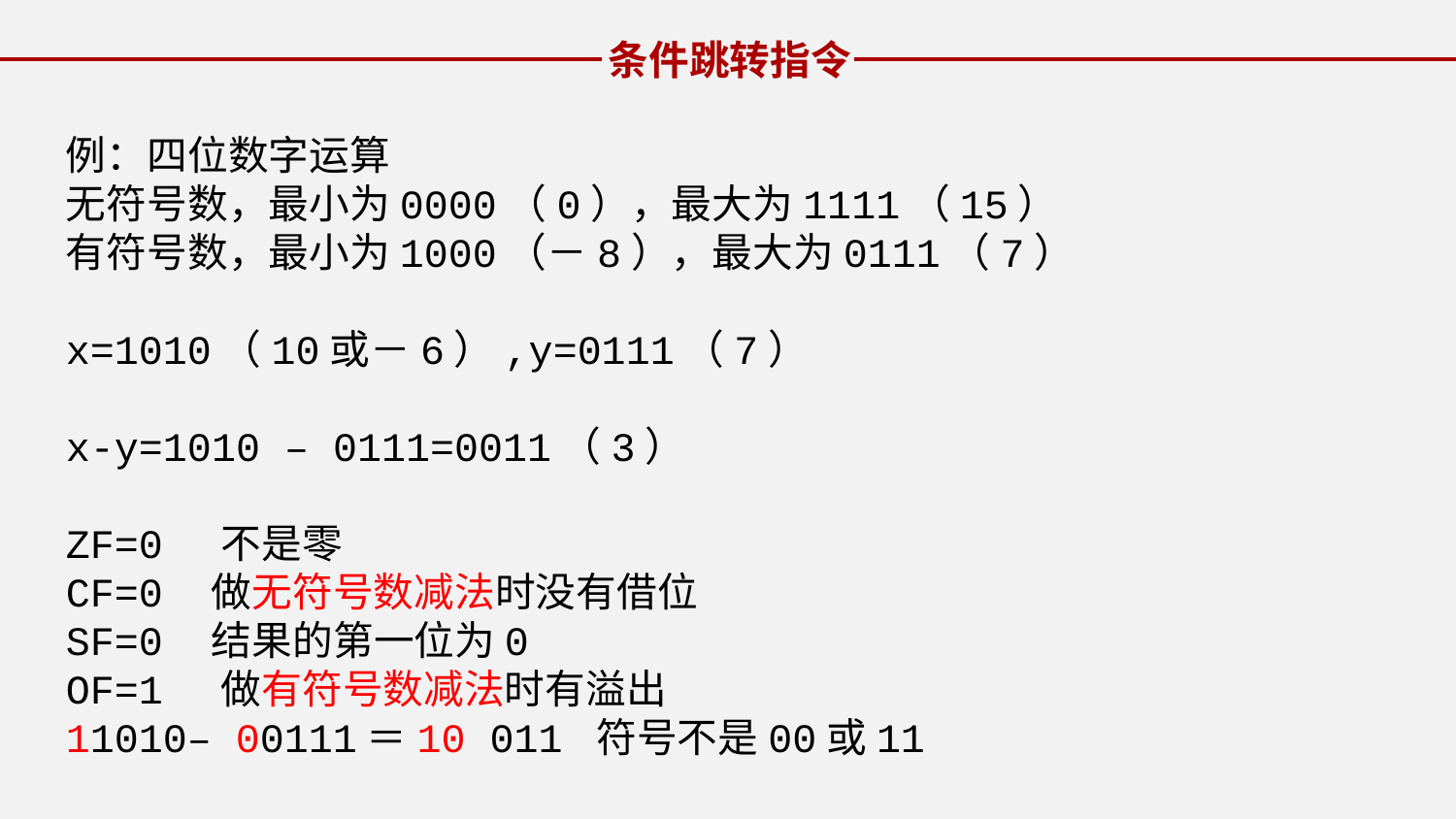

条件跳转指令
例：四位数字运算
无符号数，最小为0000（0），最大为1111（15）
有符号数，最小为1000（－8），最大为0111（7）

x=1010（10或－6）,y=0111（7）

x-y=1010 – 0111=0011（3）

ZF=0  不是零
CF=0	做无符号数减法时没有借位
SF=0	结果的第一位为0
OF=1  做有符号数减法时有溢出
11010– 00111＝10 011 符号不是00或11